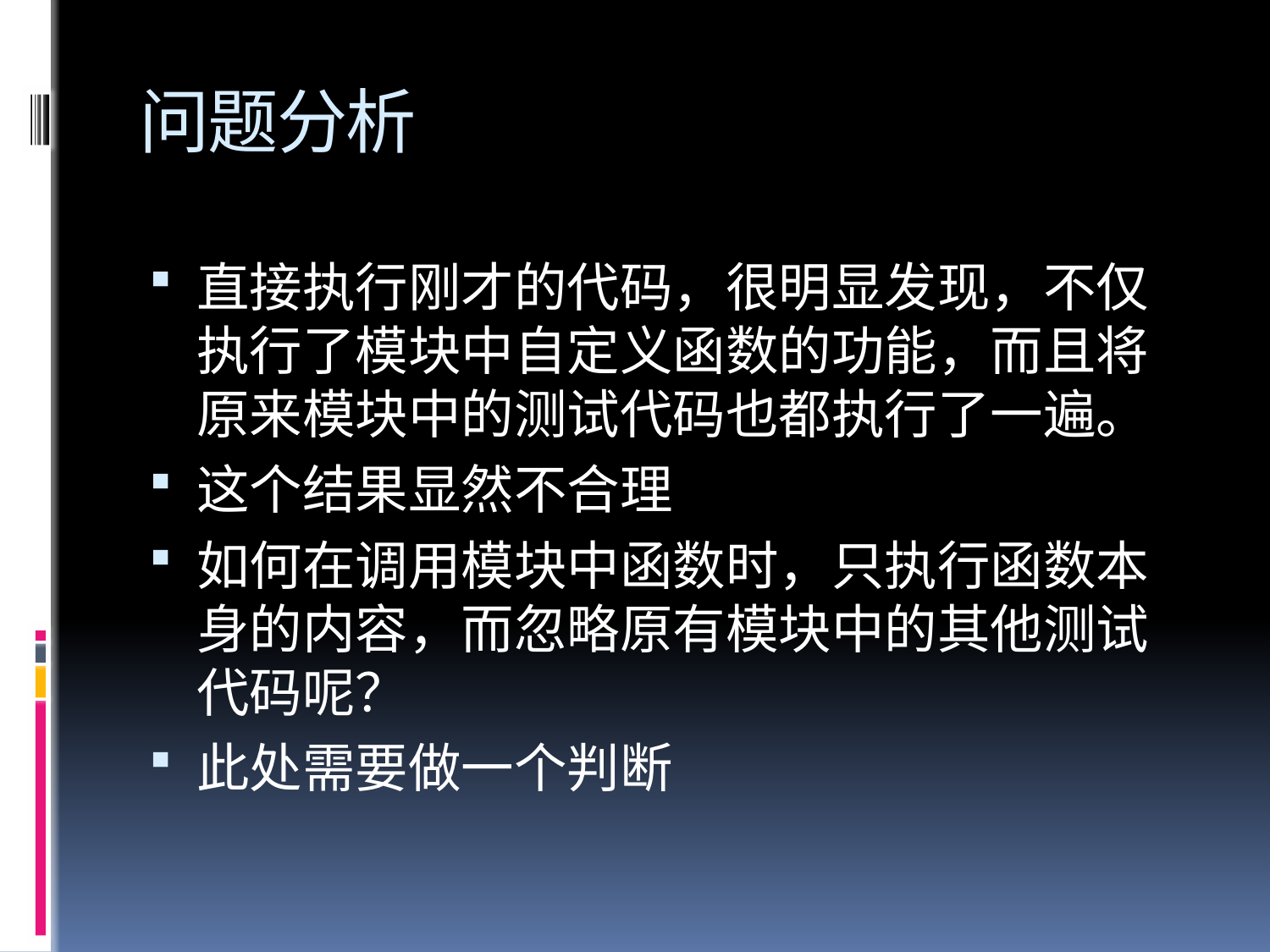

# 问题分析
直接执行刚才的代码，很明显发现，不仅执行了模块中自定义函数的功能，而且将原来模块中的测试代码也都执行了一遍。
这个结果显然不合理
如何在调用模块中函数时，只执行函数本身的内容，而忽略原有模块中的其他测试代码呢？
此处需要做一个判断